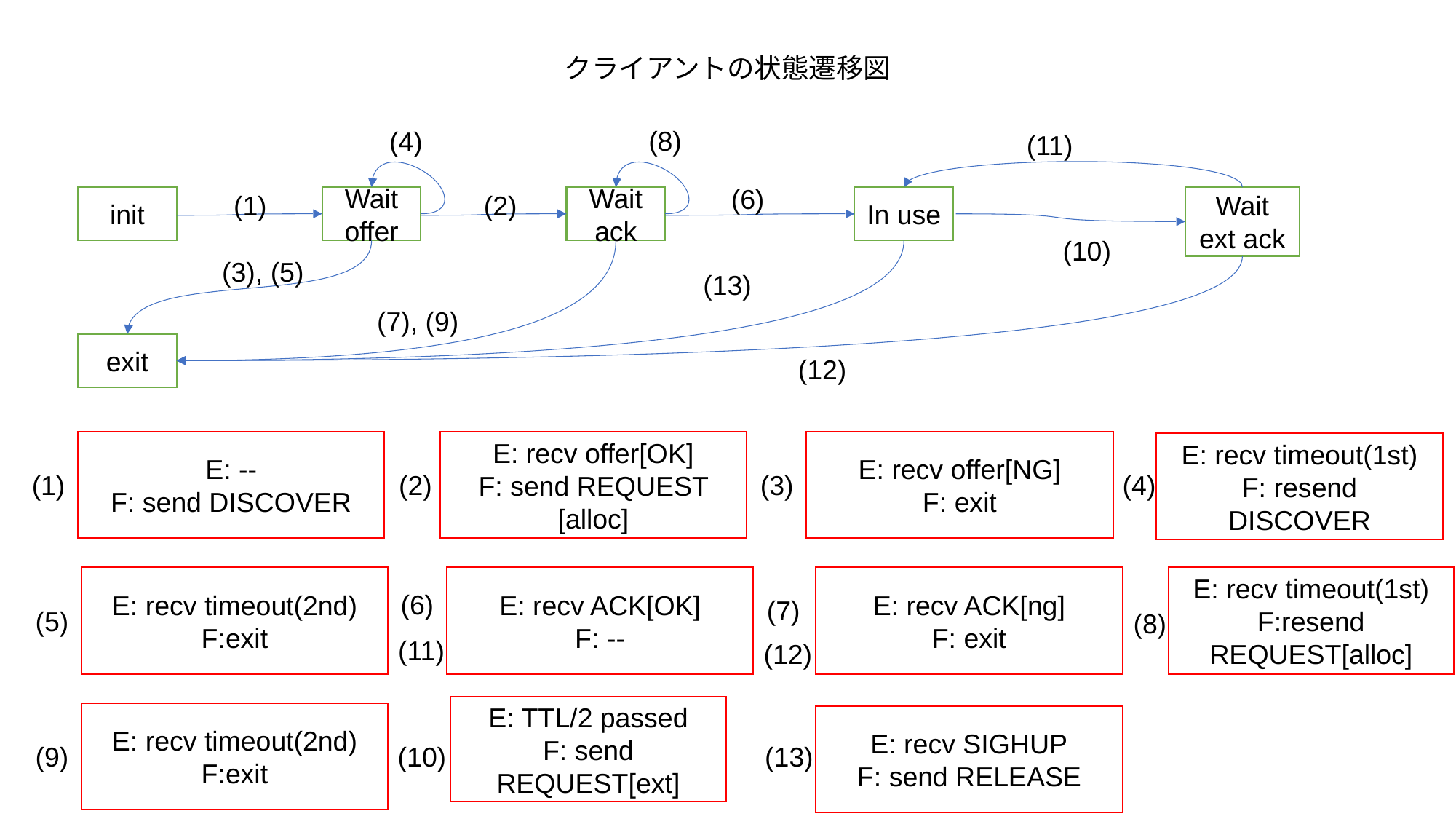

クライアントの状態遷移図
(8)
(4)
(11)
(6)
(1)
(2)
Wait ext ack
init
Wait offer
Wait ack
In use
(10)
(3), (5)
(13)
(7), (9)
exit
(12)
E: --
F: send DISCOVER
E: recv offer[NG]
F: exit
E: recv offer[OK]
F: send REQUEST [alloc]
E: recv timeout(1st)
F: resend DISCOVER
(1)
(2)
(3)
(4)
E: recv timeout(1st)
F:resend REQUEST[alloc]
E: recv timeout(2nd)
F:exit
E: recv ACK[OK]
F: --
E: recv ACK[ng]
F: exit
(6)
(7)
(5)
(8)
(11)
(12)
E: TTL/2 passed
F: send REQUEST[ext]
E: recv timeout(2nd)
F:exit
E: recv SIGHUP
F: send RELEASE
(9)
(10)
(13)